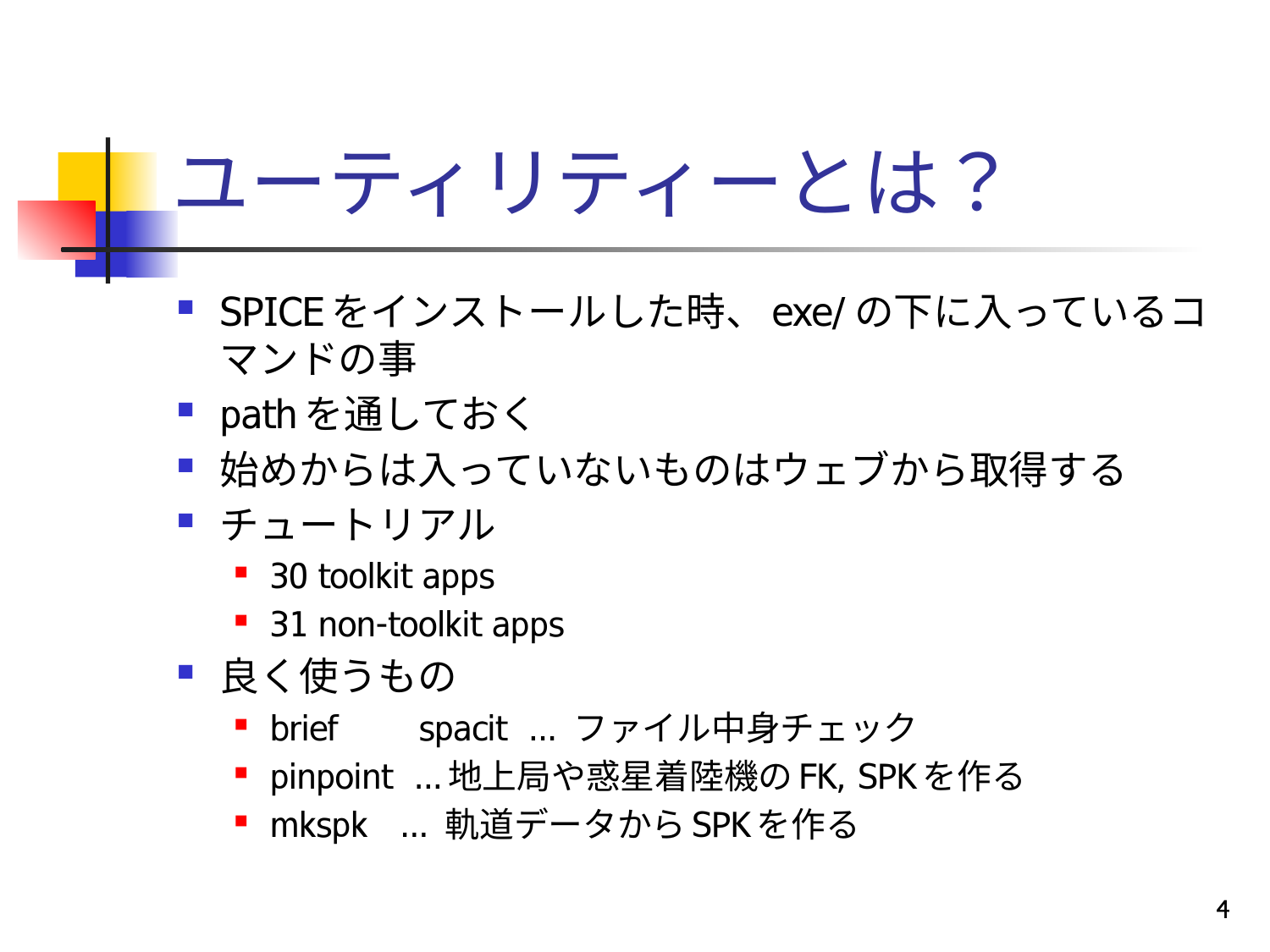

# ユーティリティーとは？
SPICEをインストールした時、exe/の下に入っているコマンドの事
pathを通しておく
始めからは入っていないものはウェブから取得する
チュートリアル
30 toolkit apps
31 non-toolkit apps
良く使うもの
brief　　spacit  … ファイル中身チェック
pinpoint  …地上局や惑星着陸機のFK, SPKを作る
mkspk   … 軌道データからSPKを作る
4